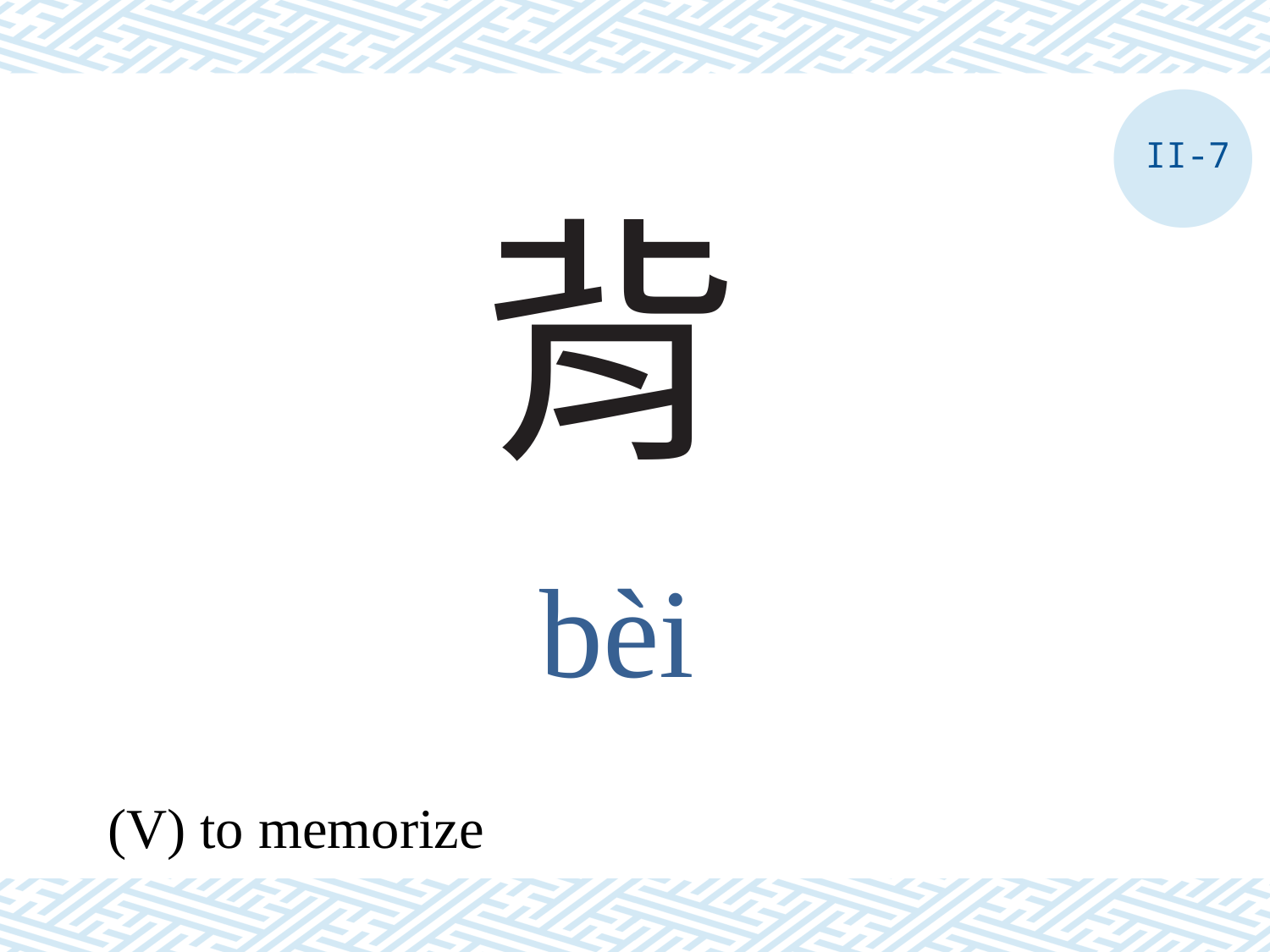

II-7

# 背
bèi
(V) to memorize